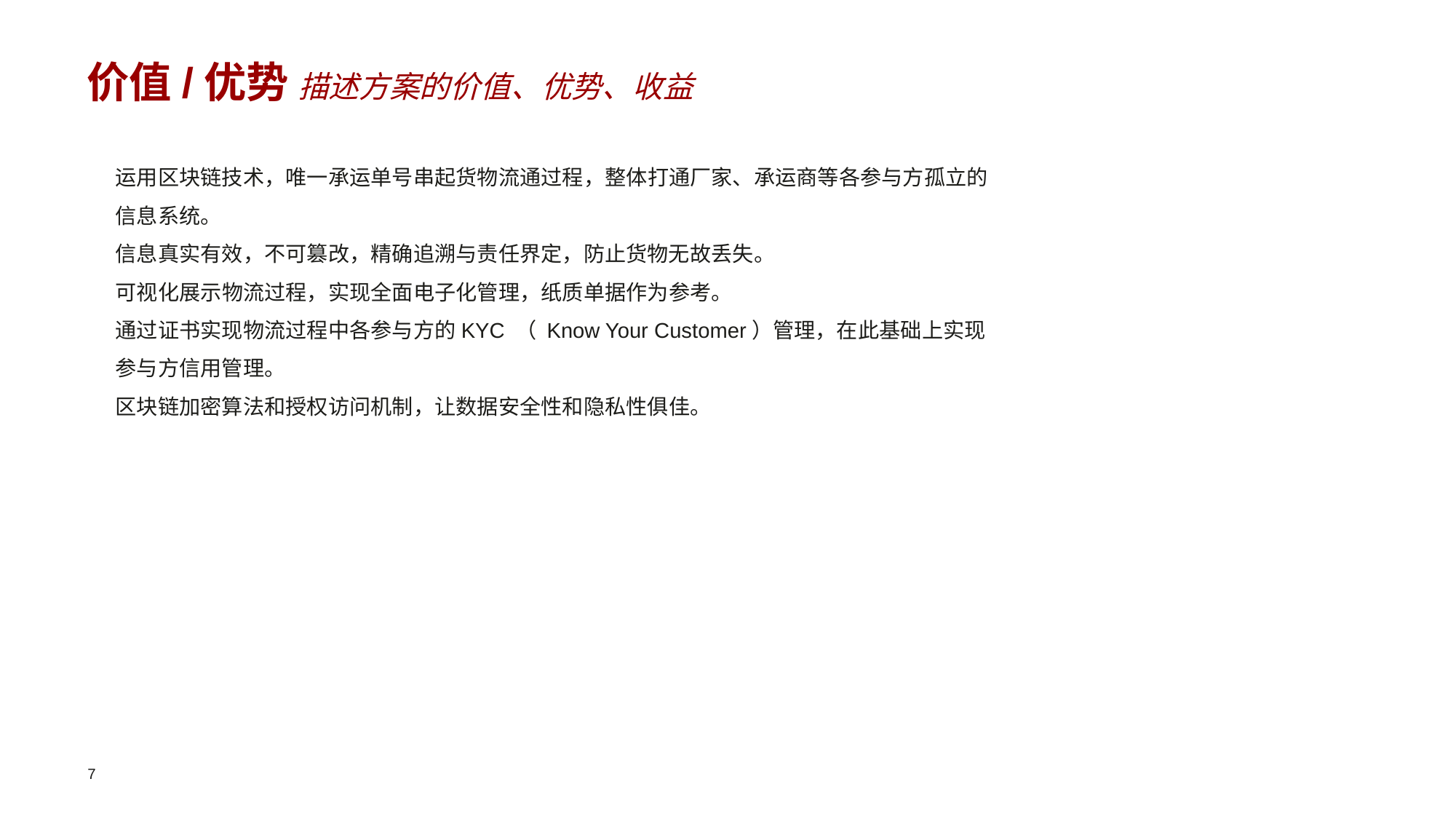

价值/优势 描述方案的价值、优势、收益
运用区块链技术，唯一承运单号串起货物流通过程，整体打通厂家、承运商等各参与方孤立的信息系统。
信息真实有效，不可篡改，精确追溯与责任界定，防止货物无故丢失。
可视化展示物流过程，实现全面电子化管理，纸质单据作为参考。
通过证书实现物流过程中各参与方的KYC （ Know Your Customer）管理，在此基础上实现参与方信用管理。
区块链加密算法和授权访问机制，让数据安全性和隐私性俱佳。